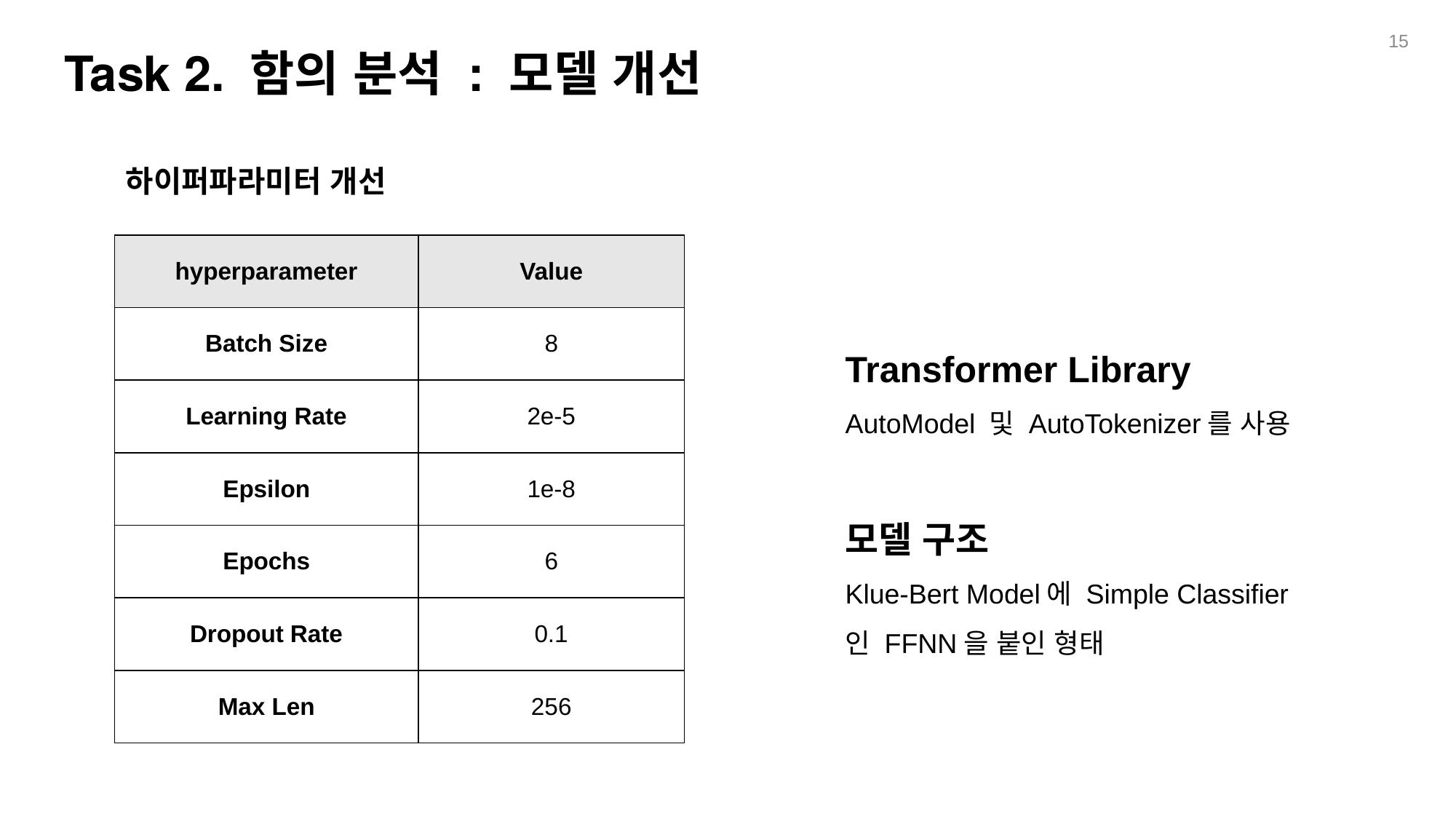

15
Task 2. 함의 분석 : 모델 개선
# 하이퍼파라미터 개선
| hyperparameter | Value |
| --- | --- |
| Batch Size | 8 |
| Learning Rate | 2e-5 |
| Epsilon | 1e-8 |
| Epochs | 6 |
| Dropout Rate | 0.1 |
| Max Len | 256 |
Transformer Library
AutoModel 및 AutoTokenizer를 사용
모델 구조
Klue-Bert Model에 Simple Classifier인 FFNN을 붙인 형태